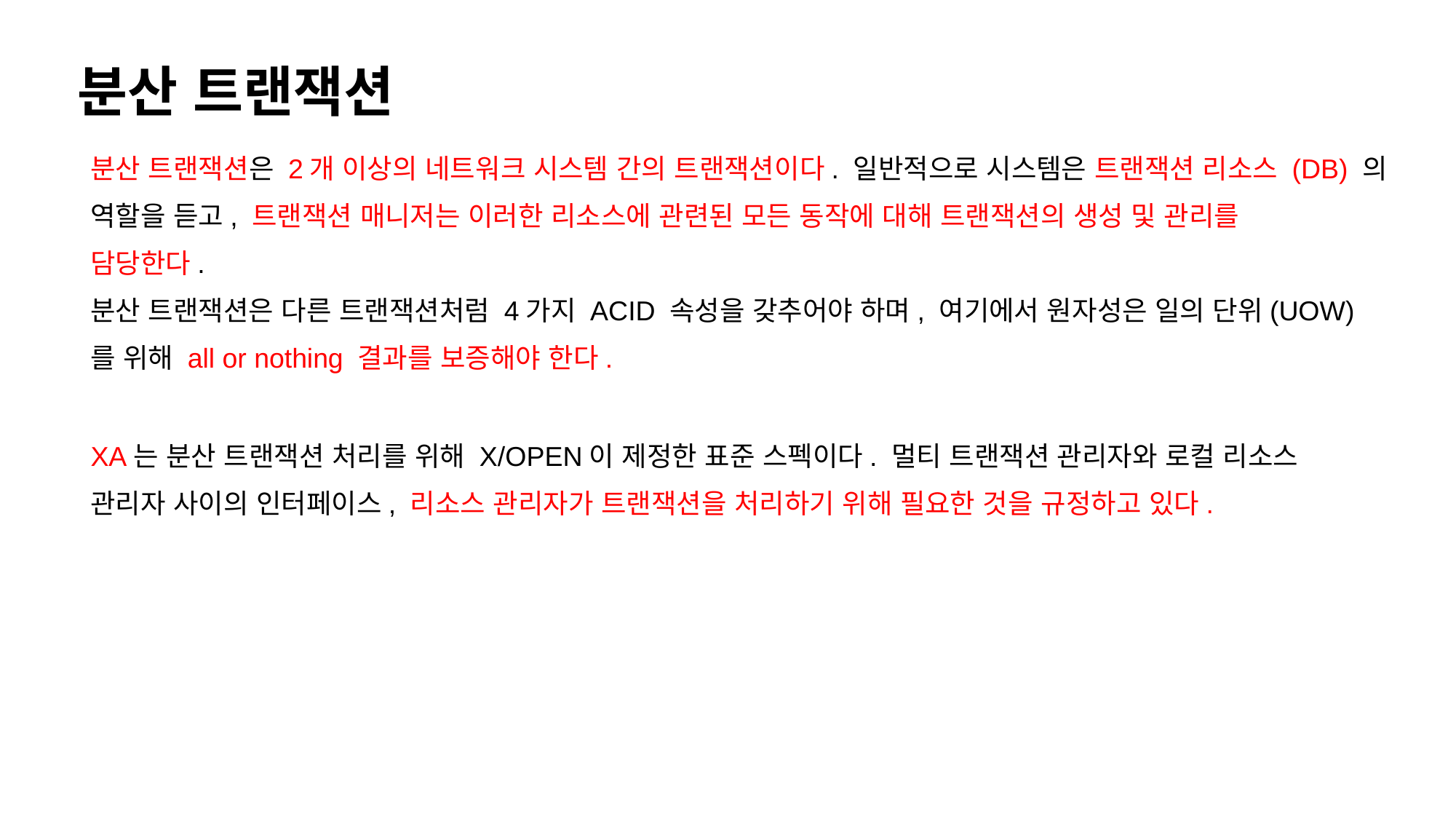

분산 트랜잭션
분산 트랜잭션은 2개 이상의 네트워크 시스템 간의 트랜잭션이다. 일반적으로 시스템은 트랜잭션 리소스 (DB) 의

역할을 듣고, 트랜잭션 매니저는 이러한 리소스에 관련된 모든 동작에 대해 트랜잭션의 생성 및 관리를

담당한다.

분산 트랜잭션은 다른 트랜잭션처럼 4가지 ACID 속성을 갖추어야 하며, 여기에서 원자성은 일의 단위(UOW)

를 위해 all or nothing 결과를 보증해야 한다.

XA는 분산 트랜잭션 처리를 위해 X/OPEN이 제정한 표준 스펙이다. 멀티 트랜잭션 관리자와 로컬 리소스

관리자 사이의 인터페이스, 리소스 관리자가 트랜잭션을 처리하기 위해 필요한 것을 규정하고 있다.